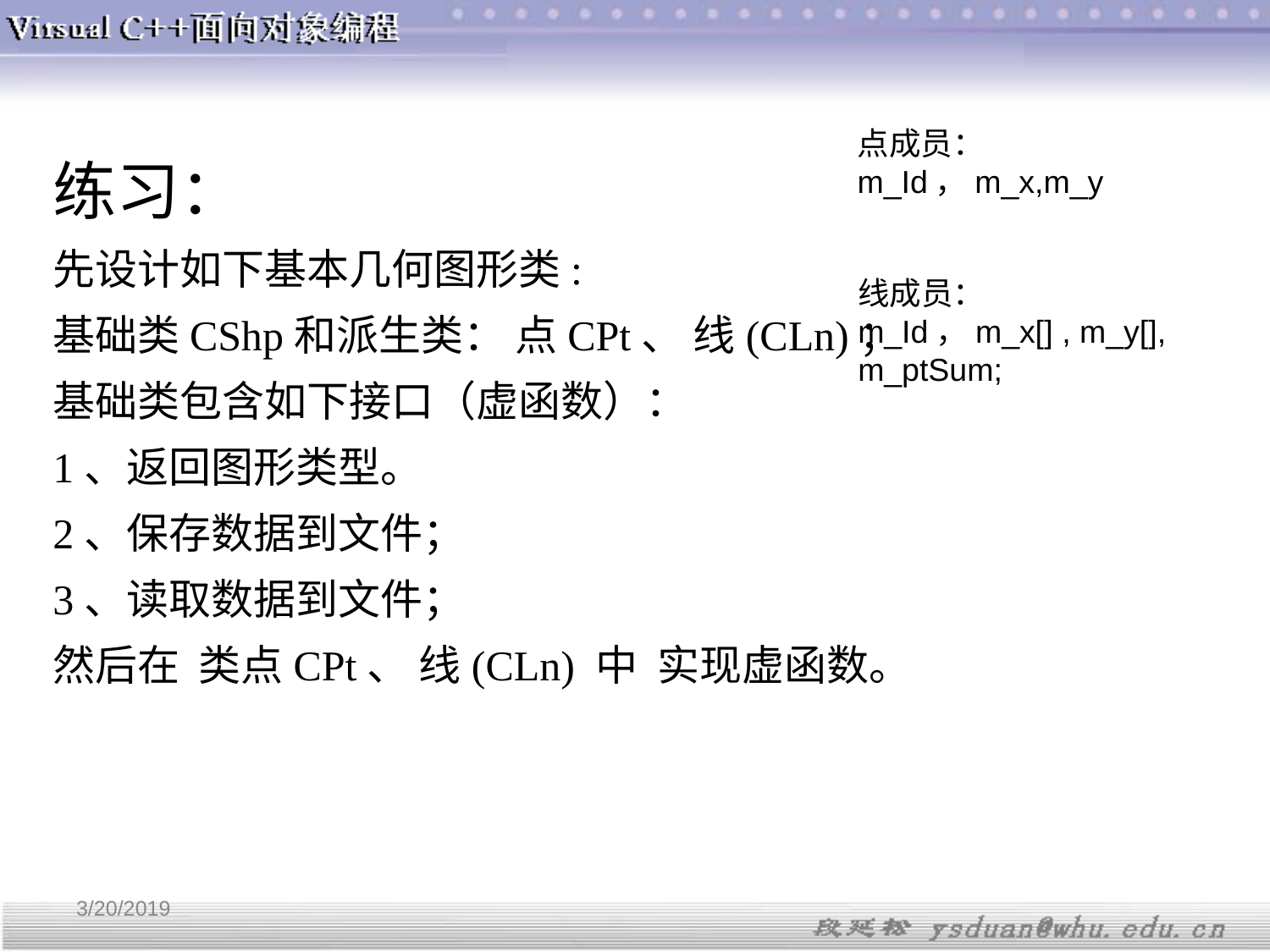

练习：
先设计如下基本几何图形类:
基础类CShp和派生类： 点CPt、 线(CLn)；
基础类包含如下接口（虚函数）：
1、返回图形类型。
2、保存数据到文件；
3、读取数据到文件；
然后在  类点CPt、 线(CLn) 中  实现虚函数。

点成员：
m_Id，m_x,m_y

线成员：
m_Id，m_x[] , m_y[], m_ptSum;

3/20/2019